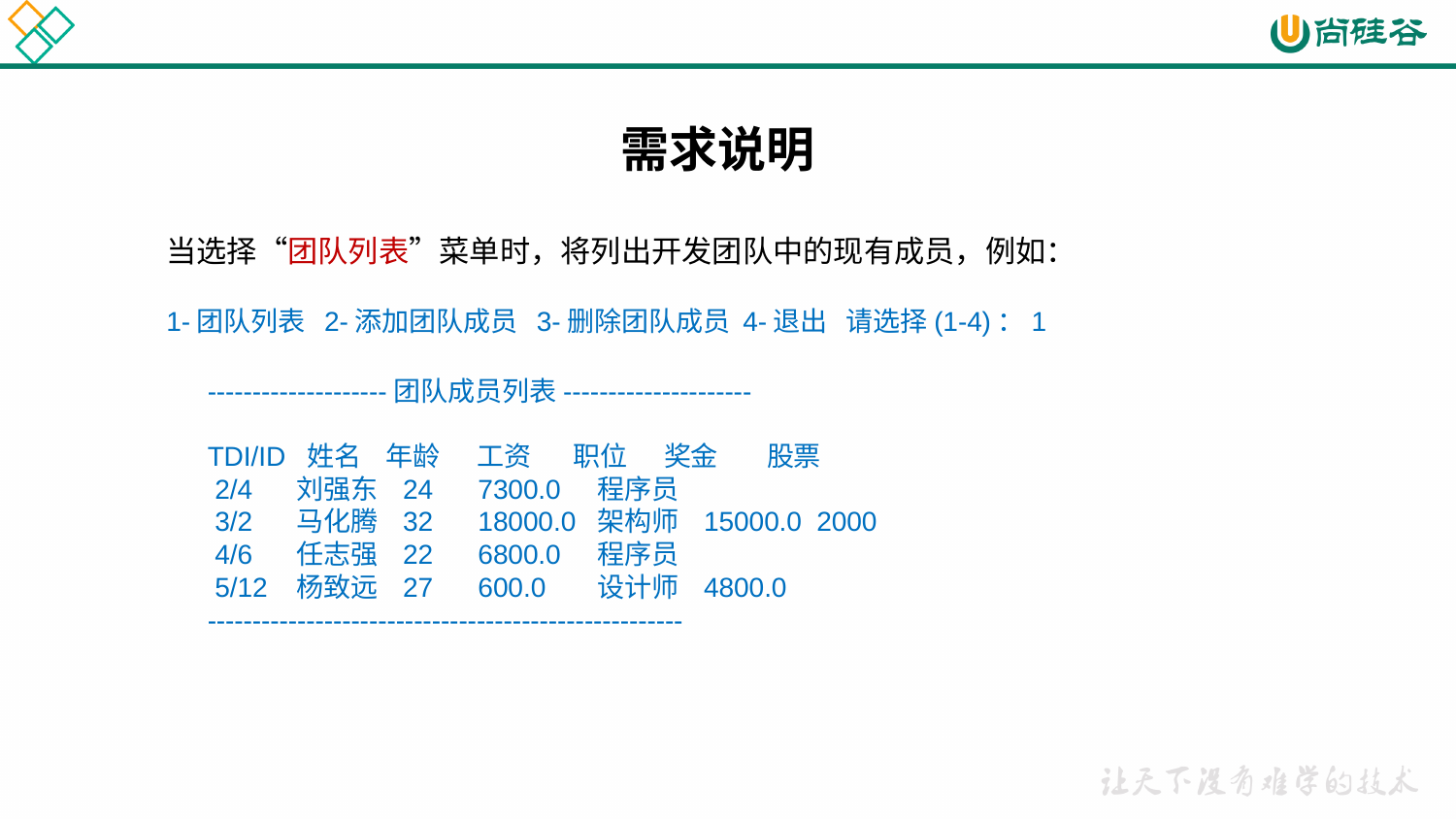

需求说明
当选择“团队列表”菜单时，将列出开发团队中的现有成员，例如：

1-团队列表  2-添加团队成员  3-删除团队成员 4-退出   请选择(1-4)：1

--------------------团队成员列表---------------------

TDI/ID  姓名    年龄      工资       职位      奖金        股票
 2/4     刘强东   24      7300.0    程序员
 3/2     马化腾   32      18000.0  架构师   15000.0  2000
 4/6     任志强   22      6800.0    程序员
 5/12   杨致远   27      600.0      设计师   4800.0
-----------------------------------------------------